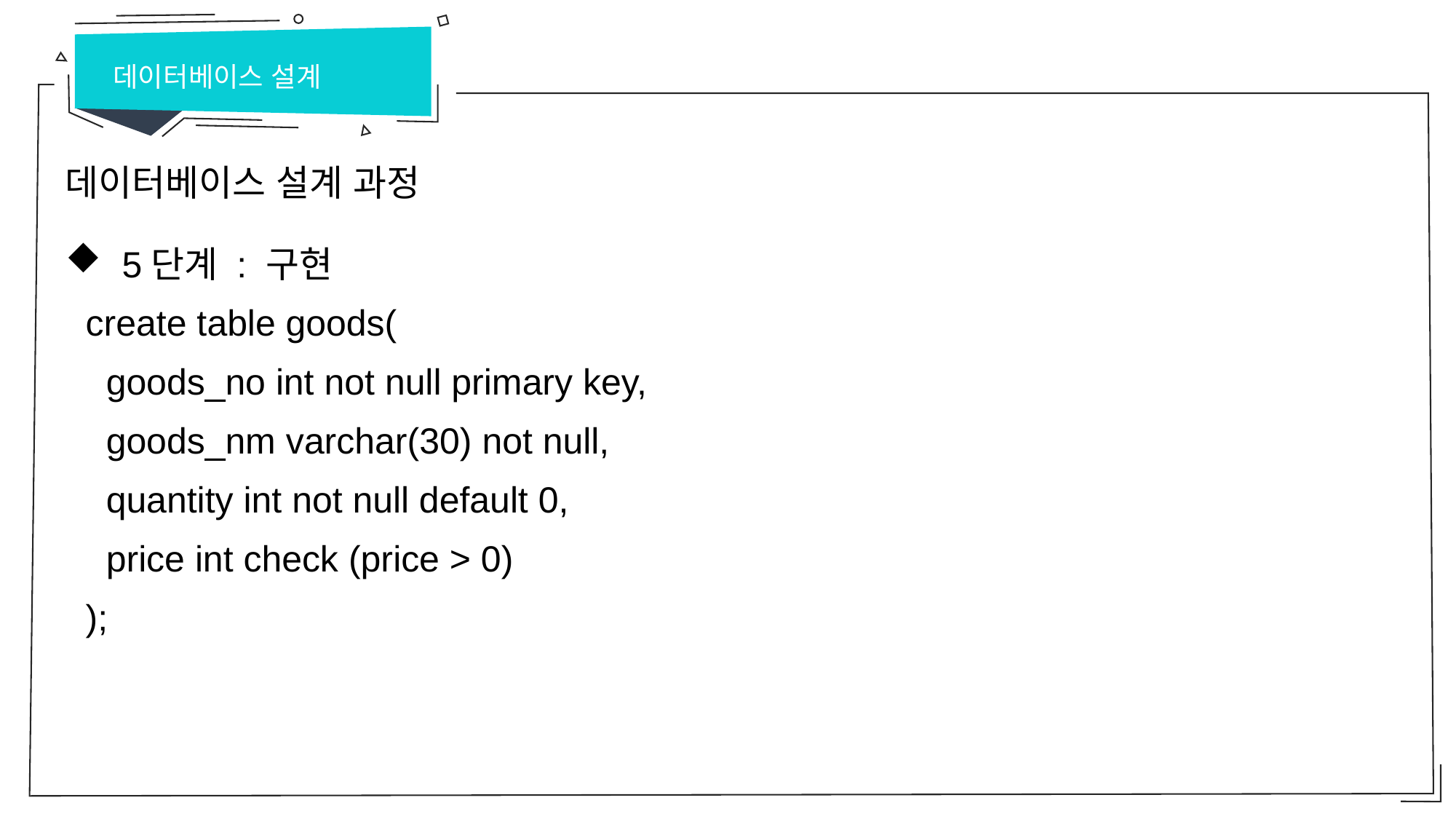

데이터베이스 설계
데이터베이스 설계 과정
  5단계 : 구현
  create table goods(
    goods_no int not null primary key,
    goods_nm varchar(30) not null,
    quantity int not null default 0,
    price int check (price > 0)
  );